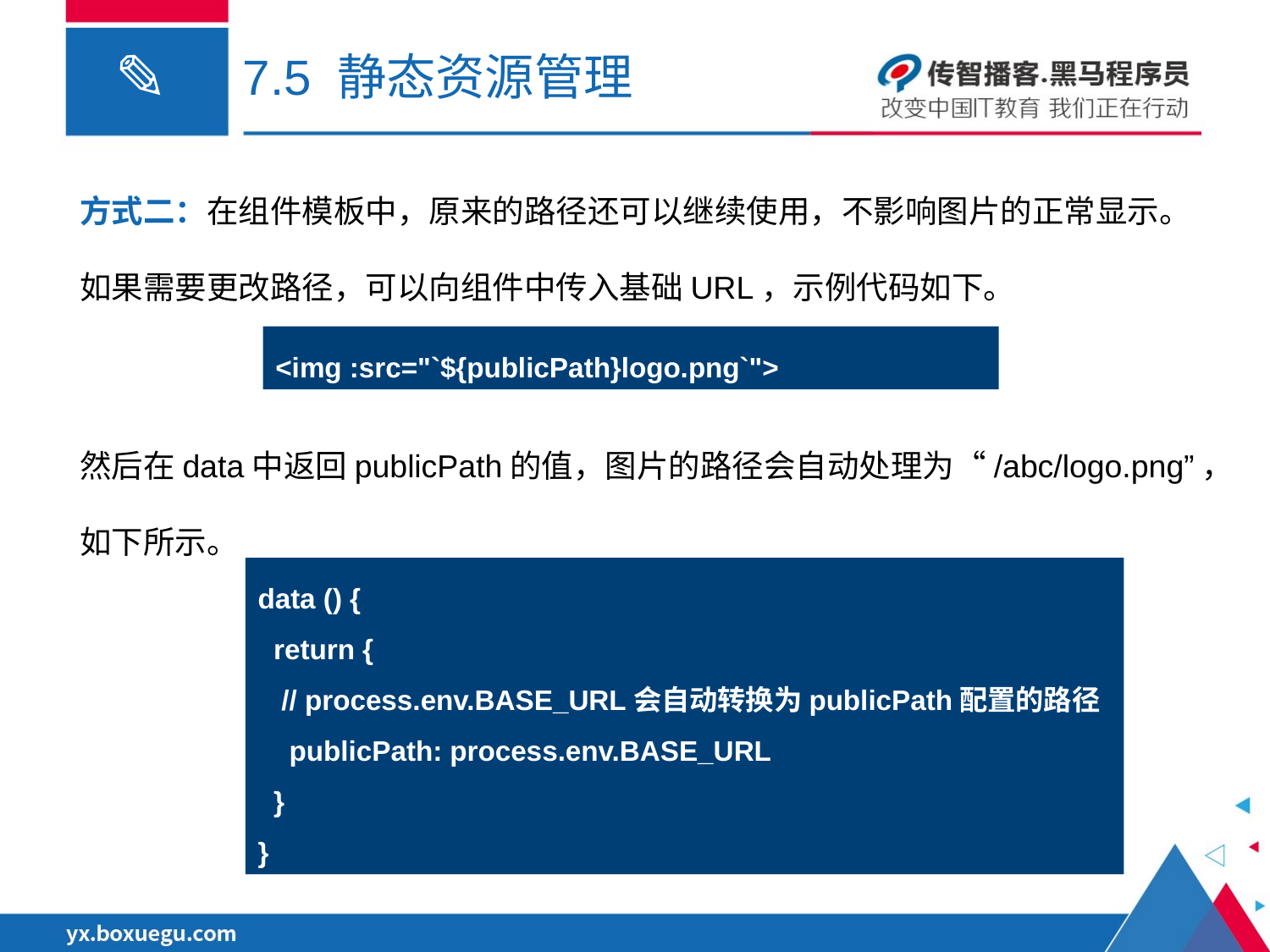

# 7.5 静态资源管理
方式二：在组件模板中，原来的路径还可以继续使用，不影响图片的正常显示。如果需要更改路径，可以向组件中传入基础URL，示例代码如下。
<img :src="`${publicPath}logo.png`">
然后在data中返回publicPath的值，图片的路径会自动处理为“/abc/logo.png”，如下所示。
data () {
  return {
   // process.env.BASE_URL会自动转换为publicPath配置的路径
    publicPath: process.env.BASE_URL
  }
}